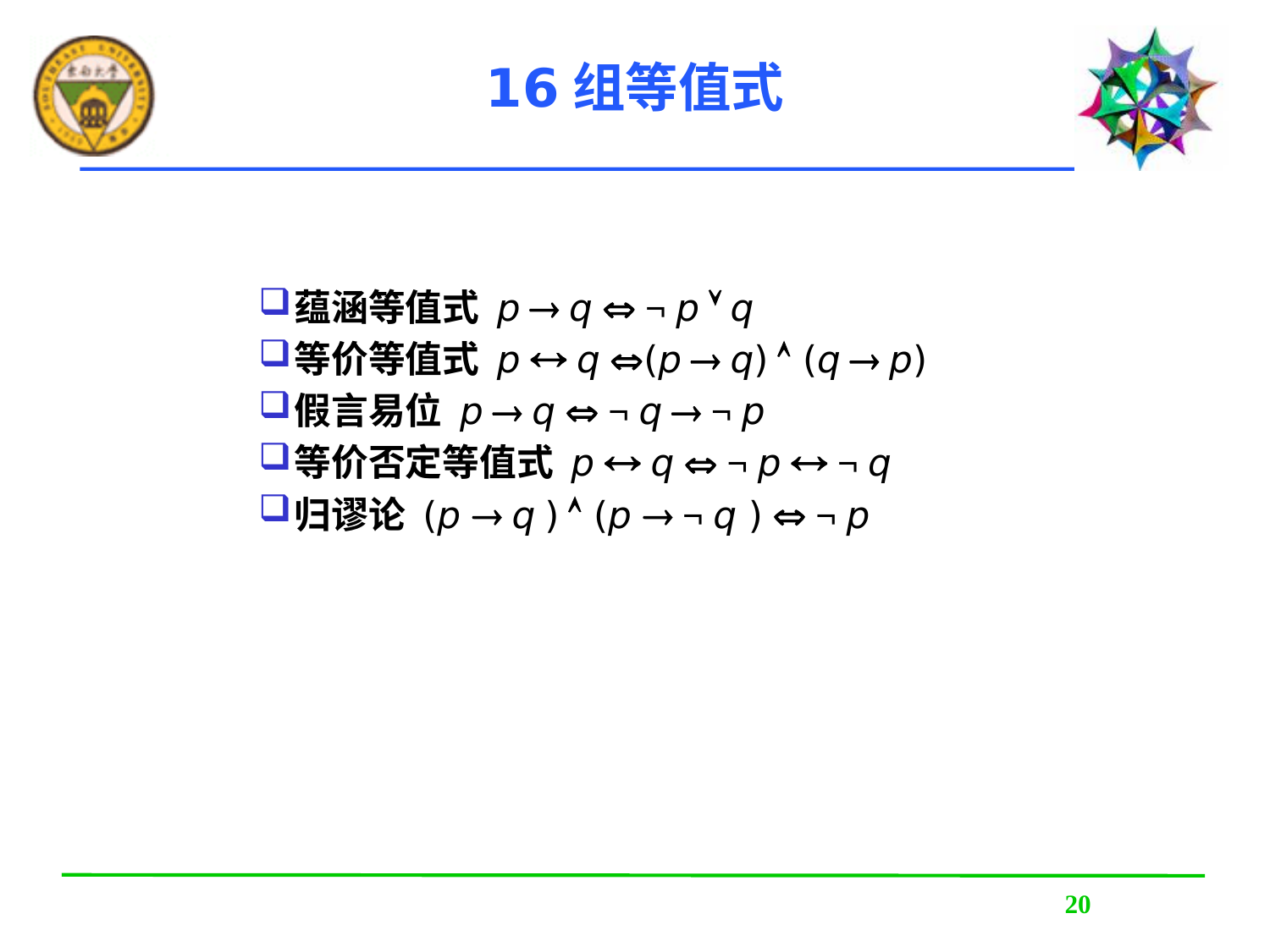

16组等值式
蕴涵等值式 p → q ⇔ ¬ p ∨ q
等价等值式 p ↔ q ⇔(p → q) ∧ (q → p)
假言易位 p → q ⇔ ¬ q → ¬ p
等价否定等值式 p ↔ q ⇔ ¬ p ↔ ¬ q
归谬论 (p → q ) ∧ (p → ¬ q ) ⇔ ¬ p